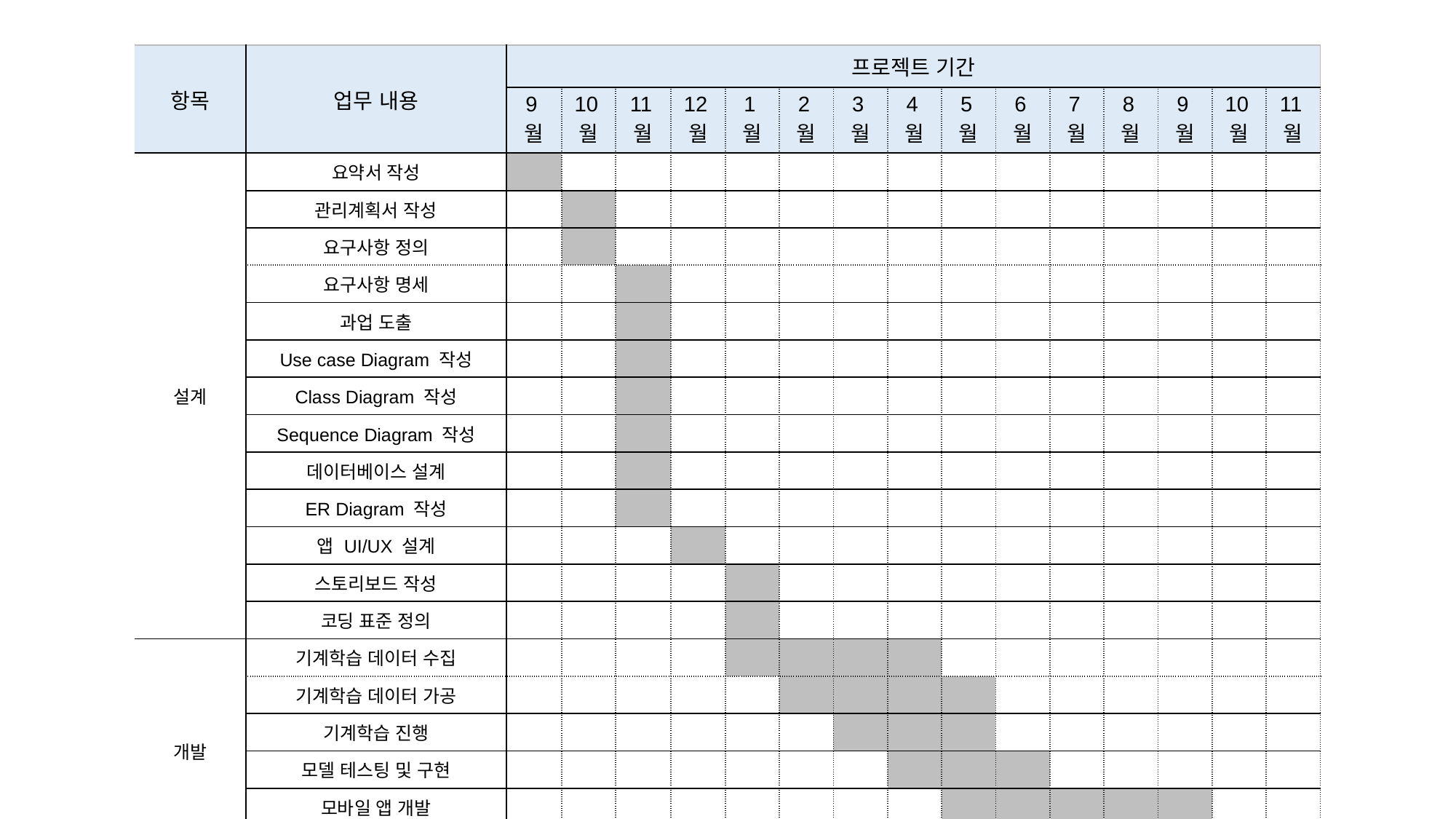

| 항목 | 업무 내용 | 프로젝트 기간 |  |  |  |  |  |  |  |  |  |  |  |  |  |  |
| --- | --- | --- | --- | --- | --- | --- | --- | --- | --- | --- | --- | --- | --- | --- | --- | --- |
|  |  | 9월 | 10월 | 11월 | 12월 | 1월 | 2월 | 3월 | 4월 | 5월 | 6월 | 7월 | 8월 | 9월 | 10월 | 11월 |
| 설계 | 요약서 작성 |  |  |  |  |  |  |  |  |  |  |  |  |  |  |  |
|  | 관리계획서 작성 |  |  |  |  |  |  |  |  |  |  |  |  |  |  |  |
|  | 요구사항 정의 |  |  |  |  |  |  |  |  |  |  |  |  |  |  |  |
|  | 요구사항 명세 |  |  |  |  |  |  |  |  |  |  |  |  |  |  |  |
|  | 과업 도출 |  |  |  |  |  |  |  |  |  |  |  |  |  |  |  |
|  | Use case Diagram 작성 |  |  |  |  |  |  |  |  |  |  |  |  |  |  |  |
|  | Class Diagram 작성 |  |  |  |  |  |  |  |  |  |  |  |  |  |  |  |
|  | Sequence Diagram 작성 |  |  |  |  |  |  |  |  |  |  |  |  |  |  |  |
|  | 데이터베이스 설계 |  |  |  |  |  |  |  |  |  |  |  |  |  |  |  |
|  | ER Diagram 작성 |  |  |  |  |  |  |  |  |  |  |  |  |  |  |  |
|  | 앱 UI/UX 설계 |  |  |  |  |  |  |  |  |  |  |  |  |  |  |  |
|  | 스토리보드 작성 |  |  |  |  |  |  |  |  |  |  |  |  |  |  |  |
|  | 코딩 표준 정의 |  |  |  |  |  |  |  |  |  |  |  |  |  |  |  |
| 개발 | 기계학습 데이터 수집 |  |  |  |  |  |  |  |  |  |  |  |  |  |  |  |
|  | 기계학습 데이터 가공 |  |  |  |  |  |  |  |  |  |  |  |  |  |  |  |
|  | 기계학습 진행 |  |  |  |  |  |  |  |  |  |  |  |  |  |  |  |
|  | 모델 테스팅 및 구현 |  |  |  |  |  |  |  |  |  |  |  |  |  |  |  |
|  | 모바일 앱 개발 |  |  |  |  |  |  |  |  |  |  |  |  |  |  |  |
|  | 앱 기능 테스팅 |  |  |  |  |  |  |  |  |  |  |  |  |  |  |  |
| 배포 및 마무리 | 기능 설명서 작성 |  |  |  |  |  |  |  |  |  |  |  |  |  |  |  |
|  | 소프트웨어 배포 |  |  |  |  |  |  |  |  |  |  |  |  |  |  |  |
|  | 프로젝트 보고서 작성 |  |  |  |  |  |  |  |  |  |  |  |  |  |  |  |